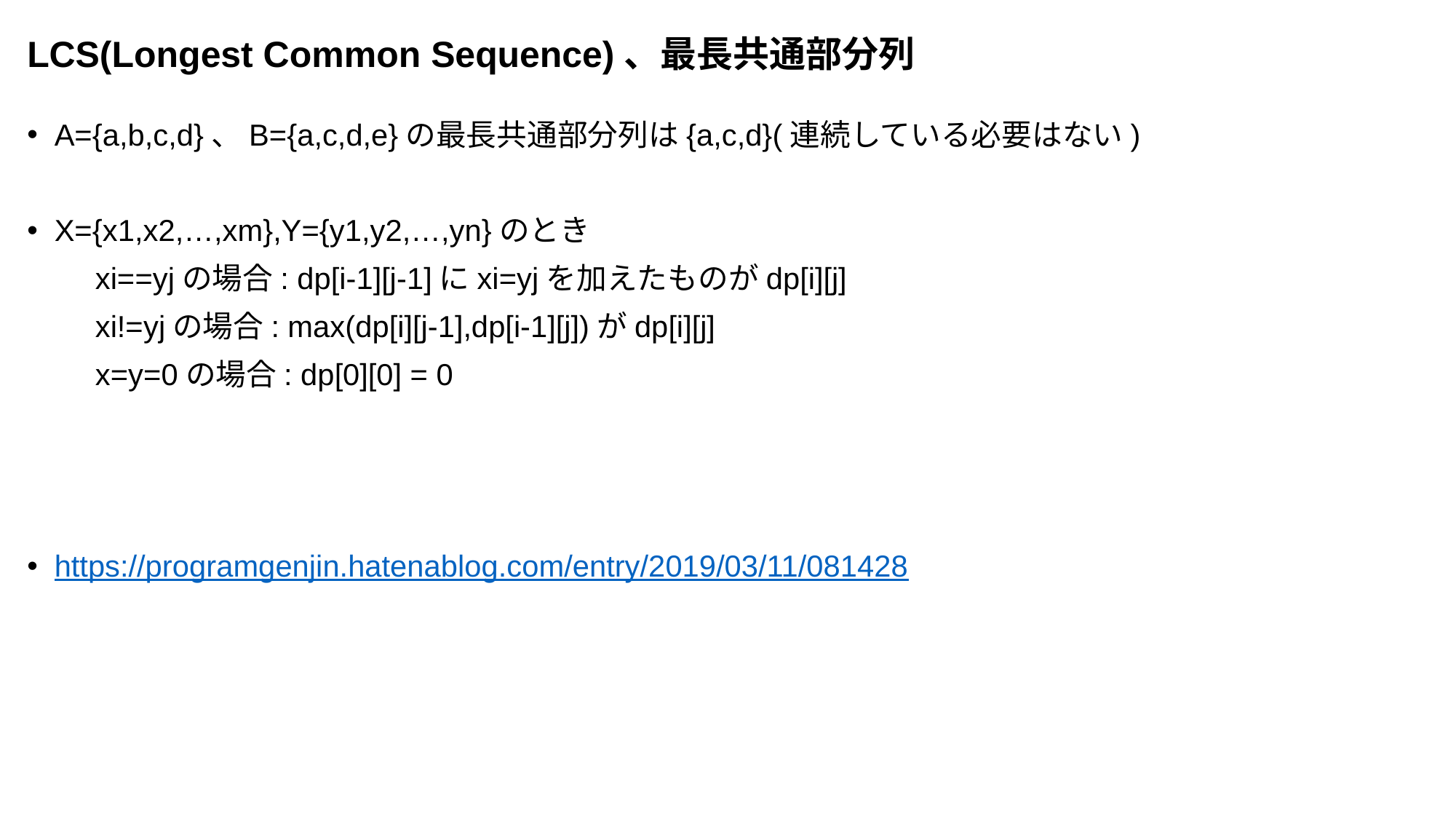

# LCS(Longest Common Sequence)、最長共通部分列
A={a,b,c,d}、B={a,c,d,e}の最長共通部分列は{a,c,d}(連続している必要はない)

X={x1,x2,…,xm},Y={y1,y2,…,yn}のとき
　　xi==yjの場合: dp[i-1][j-1]にxi=yjを加えたものがdp[i][j]
　　xi!=yjの場合: max(dp[i][j-1],dp[i-1][j])がdp[i][j]
　　x=y=0の場合: dp[0][0] = 0

https://programgenjin.hatenablog.com/entry/2019/03/11/081428